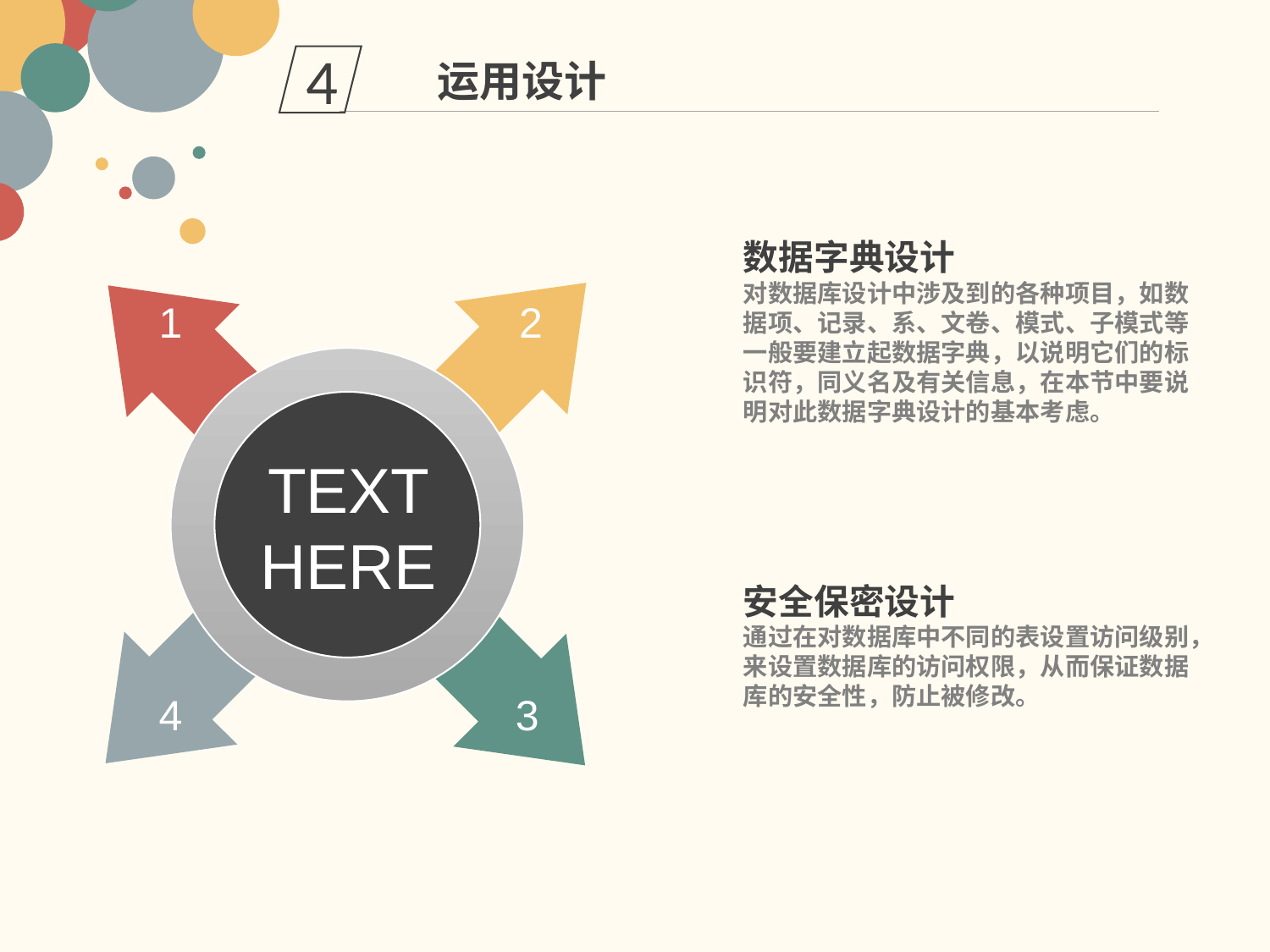

4
运用设计
数据字典设计
对数据库设计中涉及到的各种项目，如数据项、记录、系、文卷、模式、子模式等一般要建立起数据字典，以说明它们的标识符，同义名及有关信息，在本节中要说明对此数据字典设计的基本考虑。

1
2

TEXT
HERE

安全保密设计
通过在对数据库中不同的表设置访问级别，来设置数据库的访问权限，从而保证数据库的安全性，防止被修改。
4
3